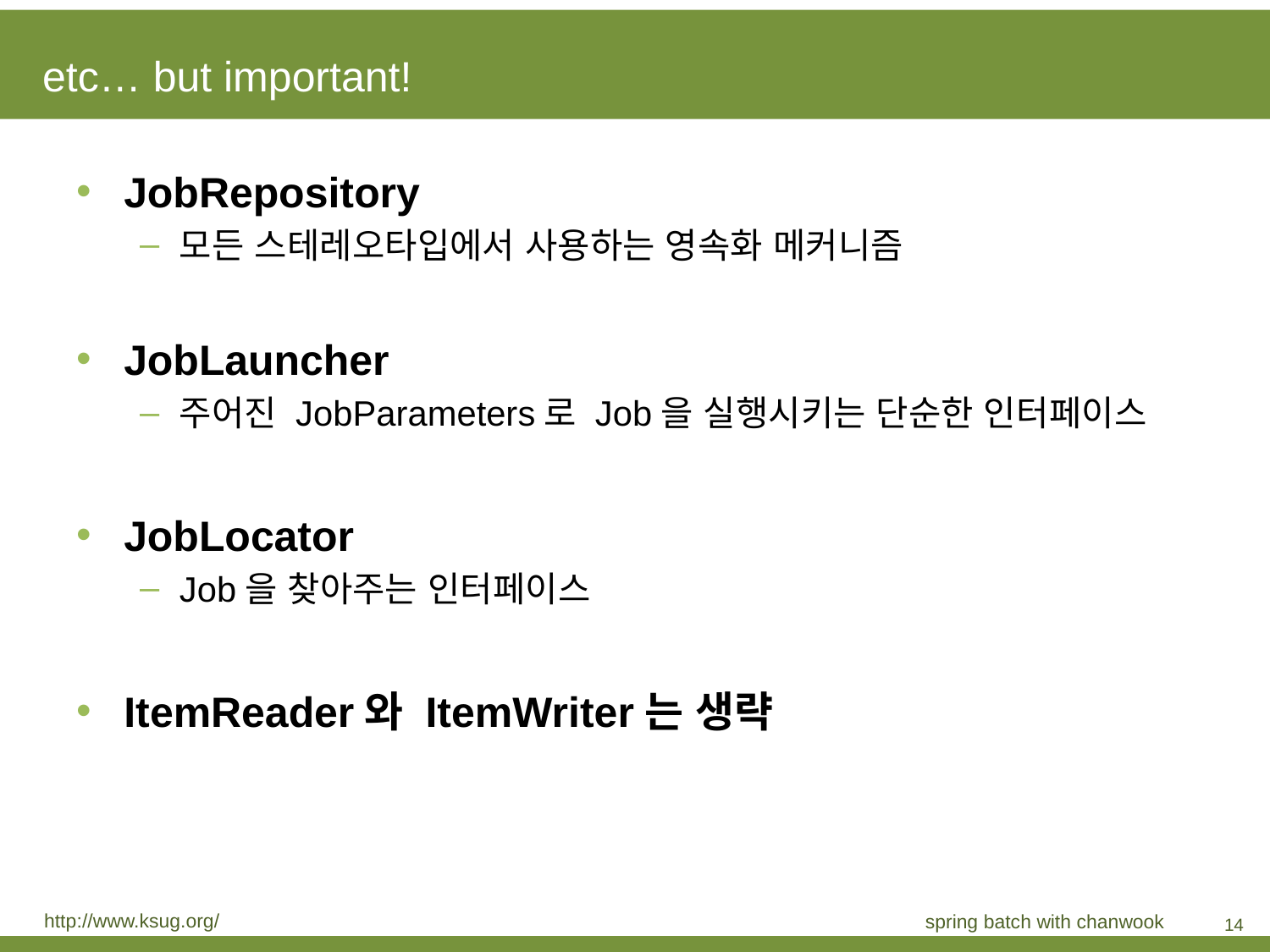

# etc… but important!
JobRepository
모든 스테레오타입에서 사용하는 영속화 메커니즘

JobLauncher
주어진 JobParameters로 Job을 실행시키는 단순한 인터페이스

JobLocator
Job을 찾아주는 인터페이스

ItemReader와 ItemWriter는 생략

http://www.ksug.org/
spring batch with chanwook
14